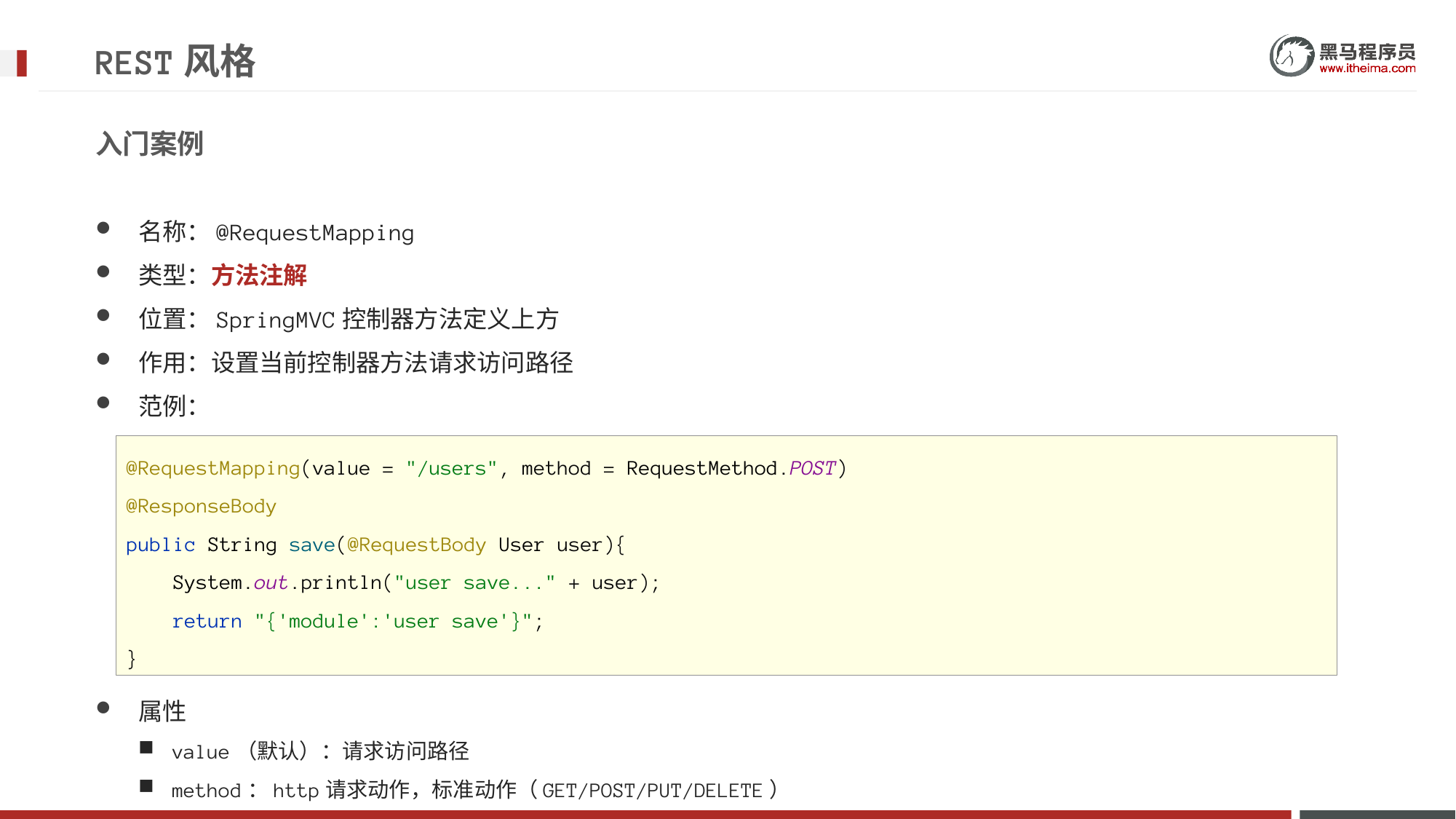

# REST风格
入门案例
名称：@RequestMapping
类型：方法注解
位置：SpringMVC控制器方法定义上方
作用：设置当前控制器方法请求访问路径
范例：

属性
value（默认）：请求访问路径
method：http请求动作，标准动作（GET/POST/PUT/DELETE）
@RequestMapping(value = "/users", method = RequestMethod.POST)
@ResponseBody
public String save(@RequestBody User user){
    System.out.println("user save..." + user);
    return "{'module':'user save'}";
}